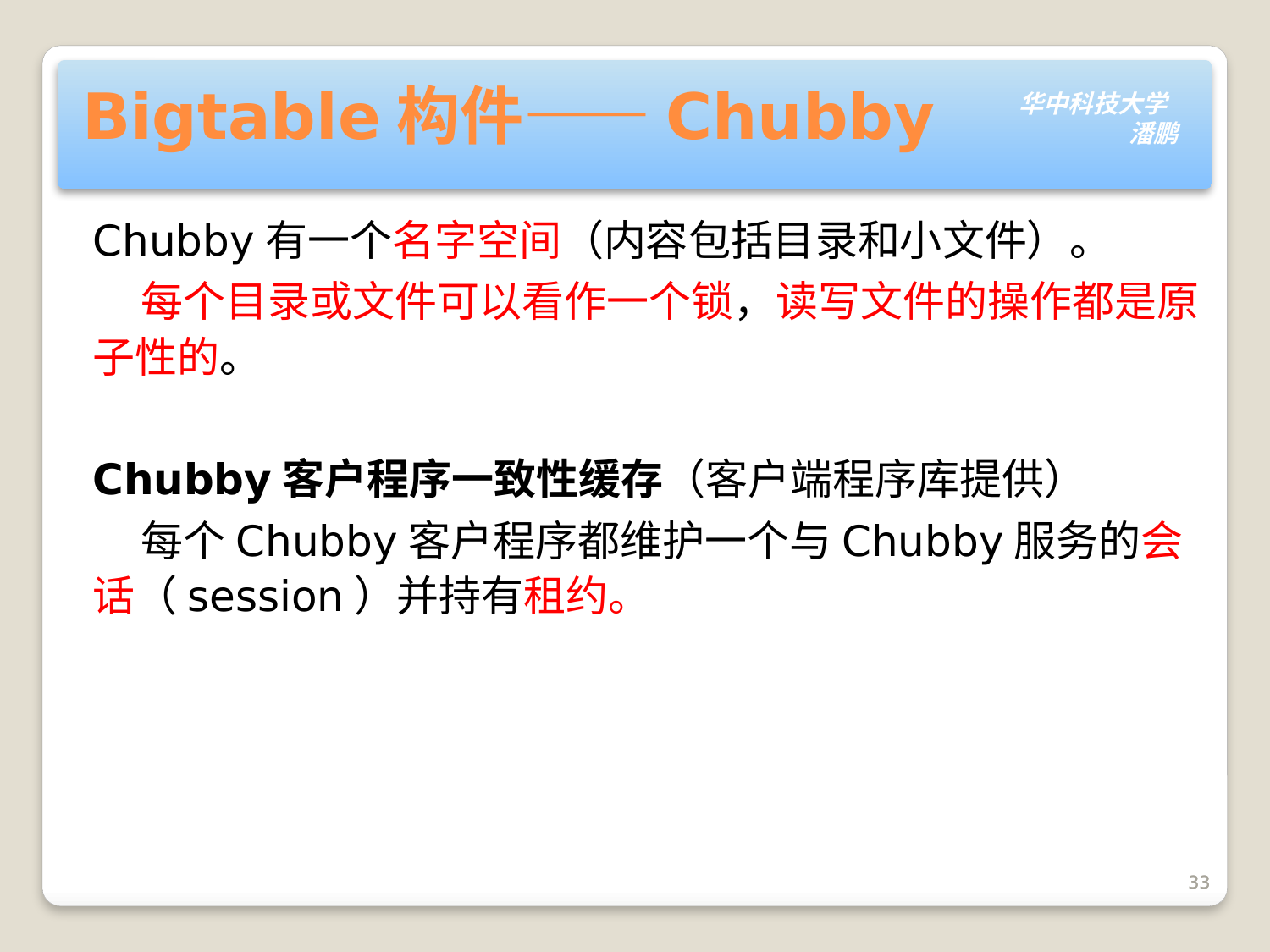

# Bigtable构件——Chubby
Chubby有一个名字空间（内容包括目录和小文件）。
    每个目录或文件可以看作一个锁，读写文件的操作都是原子性的。

Chubby客户程序一致性缓存（客户端程序库提供）
    每个Chubby客户程序都维护一个与Chubby服务的会话（session）并持有租约。
33
33